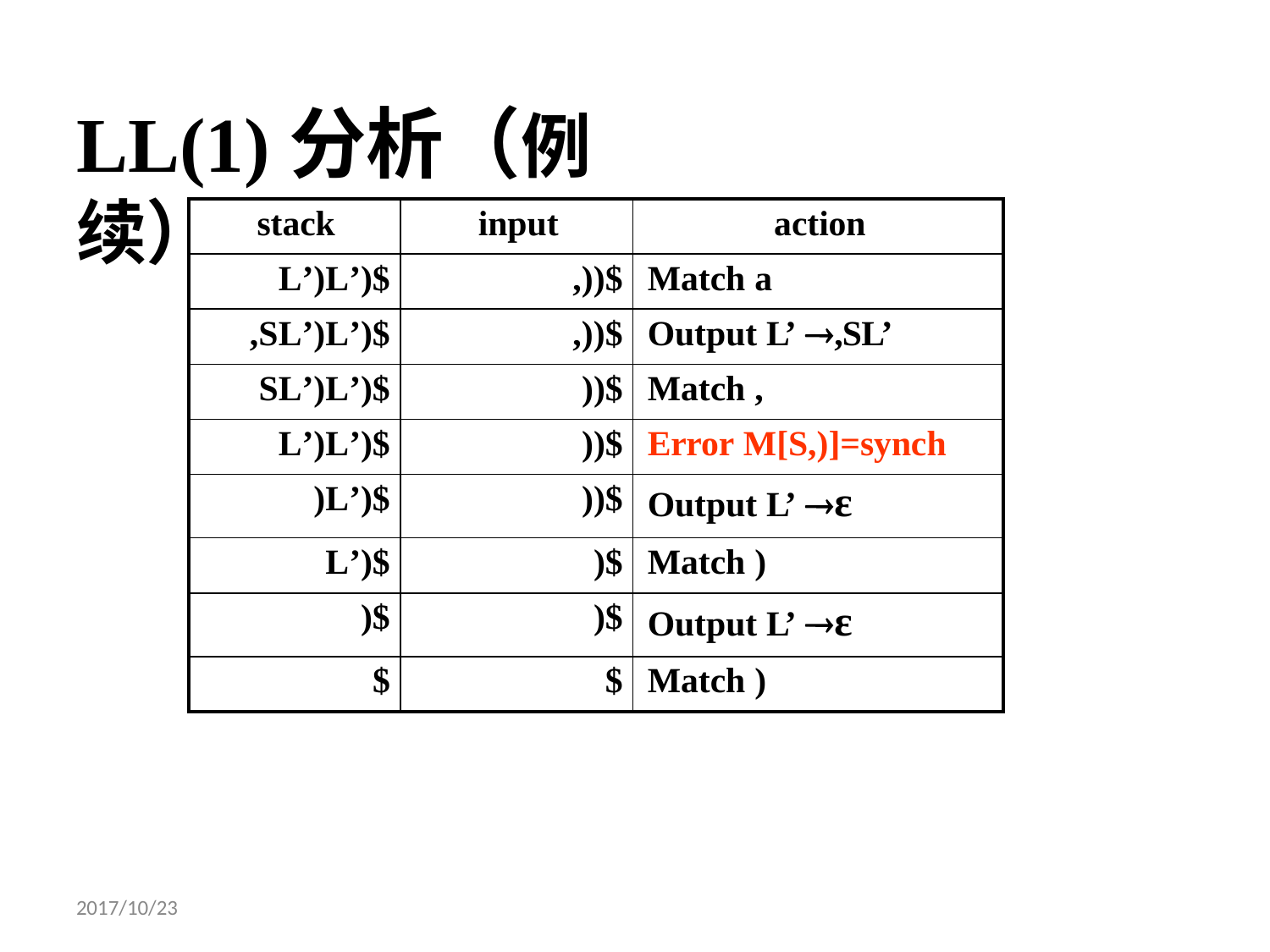

# LL(1)分析（例续）
| stack | input | action |
| --- | --- | --- |
| L’)L’)$ | ,))$ | Match a |
| ,SL’)L’)$ | ,))$ | Output L’ →,SL’ |
| SL’)L’)$ | ))$ | Match , |
| L’)L’)$ | ))$ | Error M[S,)]=synch |
| )L’)$ | ))$ | Output L’ →ε |
| L’)$ | )$ | Match ) |
| )$ | )$ | Output L’ →ε |
| $ | $ | Match ) |
2017/10/23
85